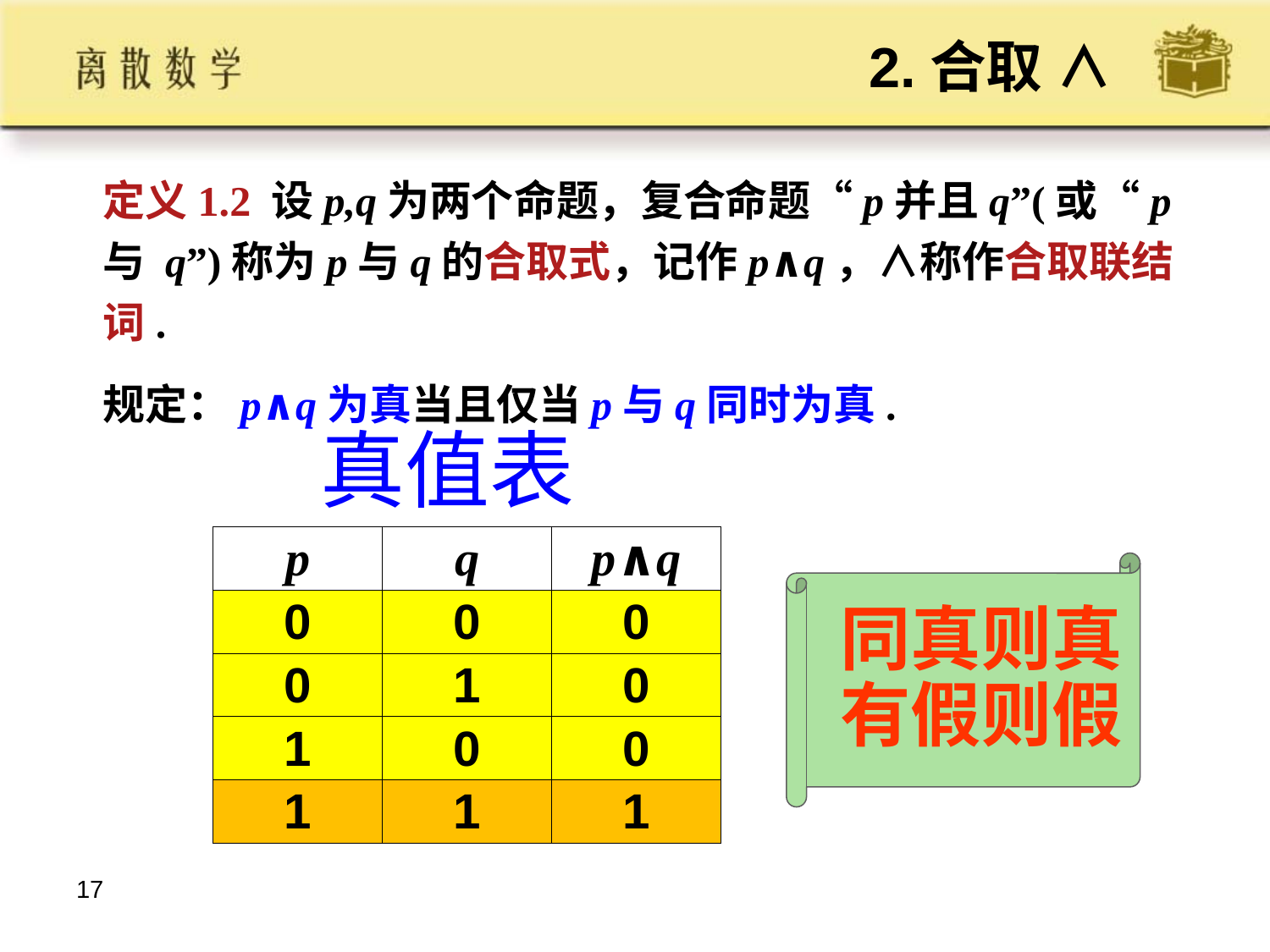

# 2.合取 ∧
定义1.2 设p,q为两个命题，复合命题“p并且q”(或“p与 q”)称为p与q的合取式，记作p∧q，∧称作合取联结词.
规定：p∧q为真当且仅当p与q同时为真.

真值表

| p | q | p∧q |
| --- | --- | --- |
| 0 | 0 | 0 |
| 0 | 1 | 0 |
| 1 | 0 | 0 |
| 1 | 1 | 1 |
同真则真
有假则假
17